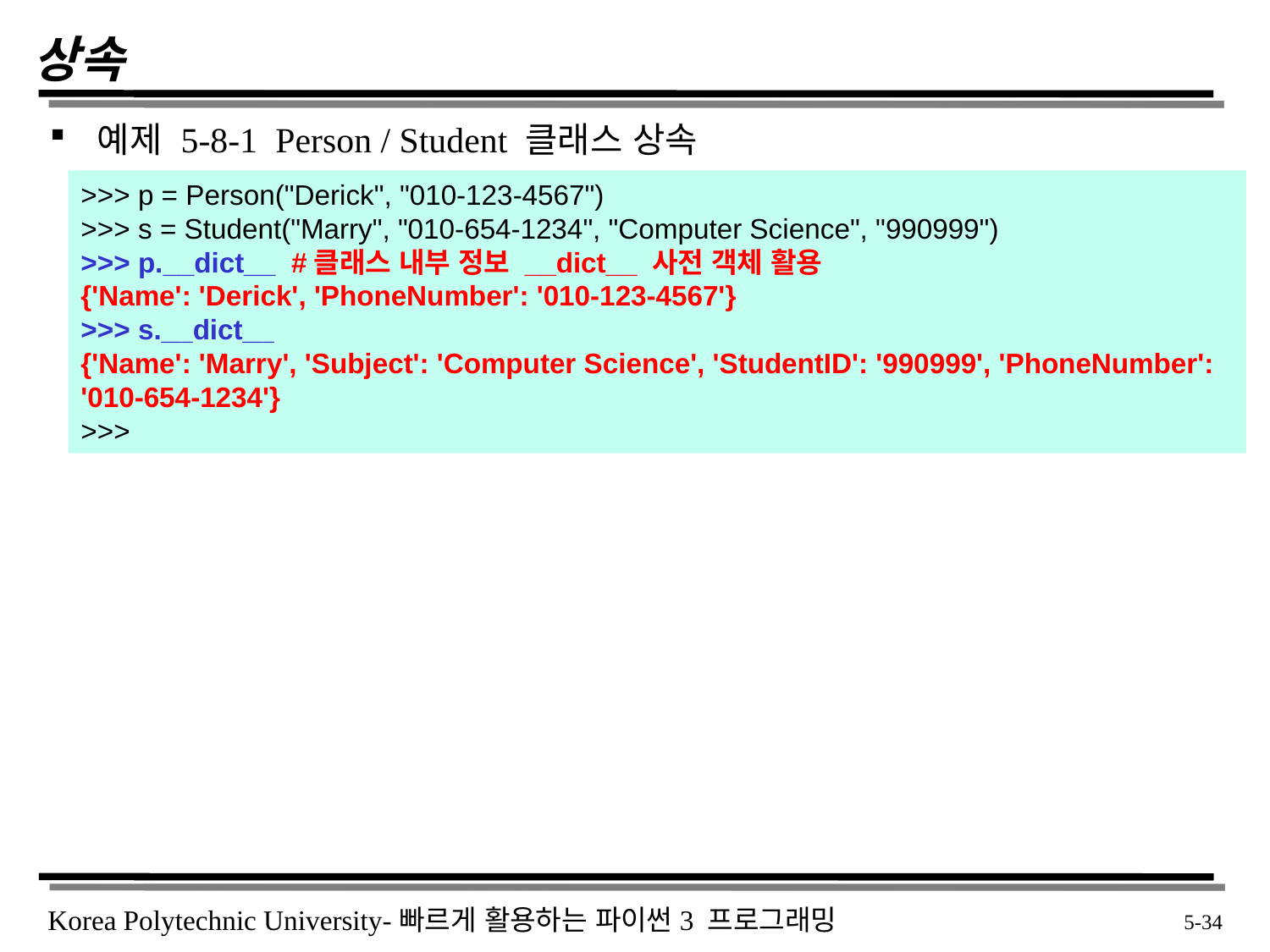

# 상속
예제 5-8-1  Person / Student 클래스 상속

>>> p = Person("Derick", "010-123-4567")
>>> s = Student("Marry", "010-654-1234", "Computer Science", "990999")
>>> p.__dict__  #클래스 내부 정보 __dict__ 사전 객체 활용
{'Name': 'Derick', 'PhoneNumber': '010-123-4567'}
>>> s.__dict__
{'Name': 'Marry', 'Subject': 'Computer Science', 'StudentID': '990999', 'PhoneNumber': '010-654-1234'}
>>>
 5-34